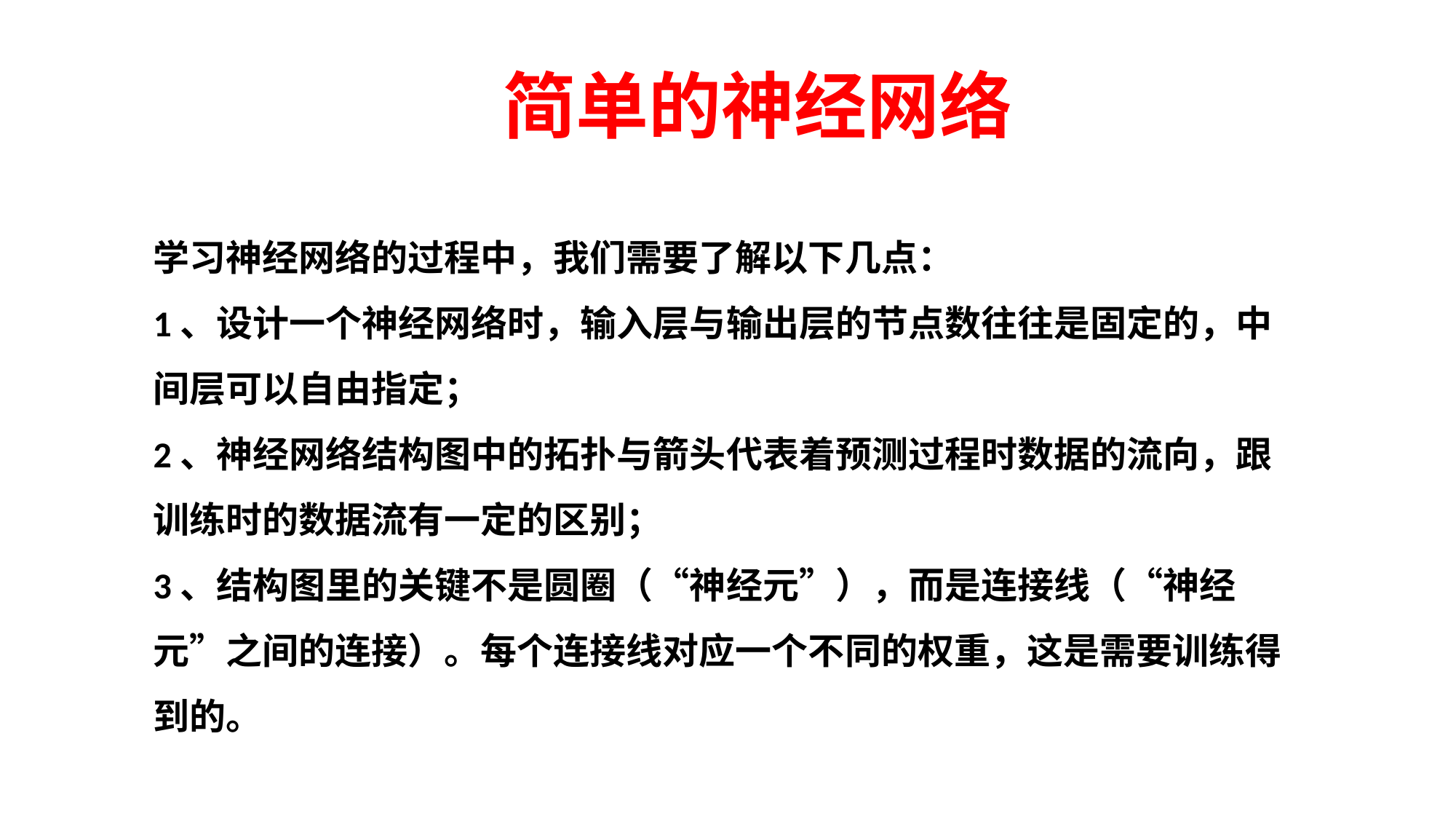

简单的神经网络
学习神经网络的过程中，我们需要了解以下几点：
1、设计一个神经网络时，输入层与输出层的节点数往往是固定的，中间层可以自由指定；
2、神经网络结构图中的拓扑与箭头代表着预测过程时数据的流向，跟训练时的数据流有一定的区别；
3、结构图里的关键不是圆圈（“神经元”），而是连接线（“神经元”之间的连接）。每个连接线对应一个不同的权重，这是需要训练得到的。